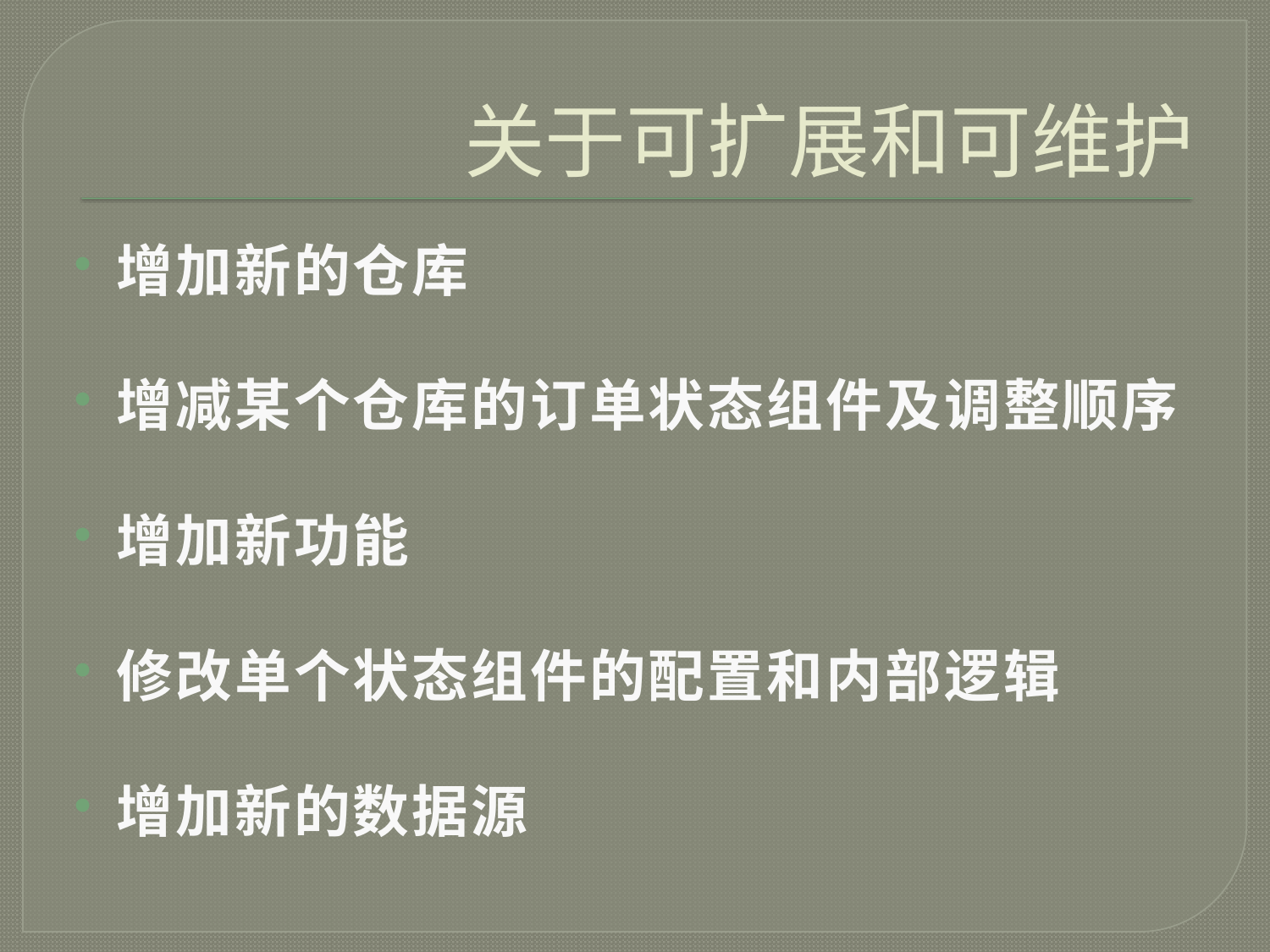

# 关于可扩展和可维护
增加新的仓库

增减某个仓库的订单状态组件及调整顺序

增加新功能

修改单个状态组件的配置和内部逻辑

增加新的数据源